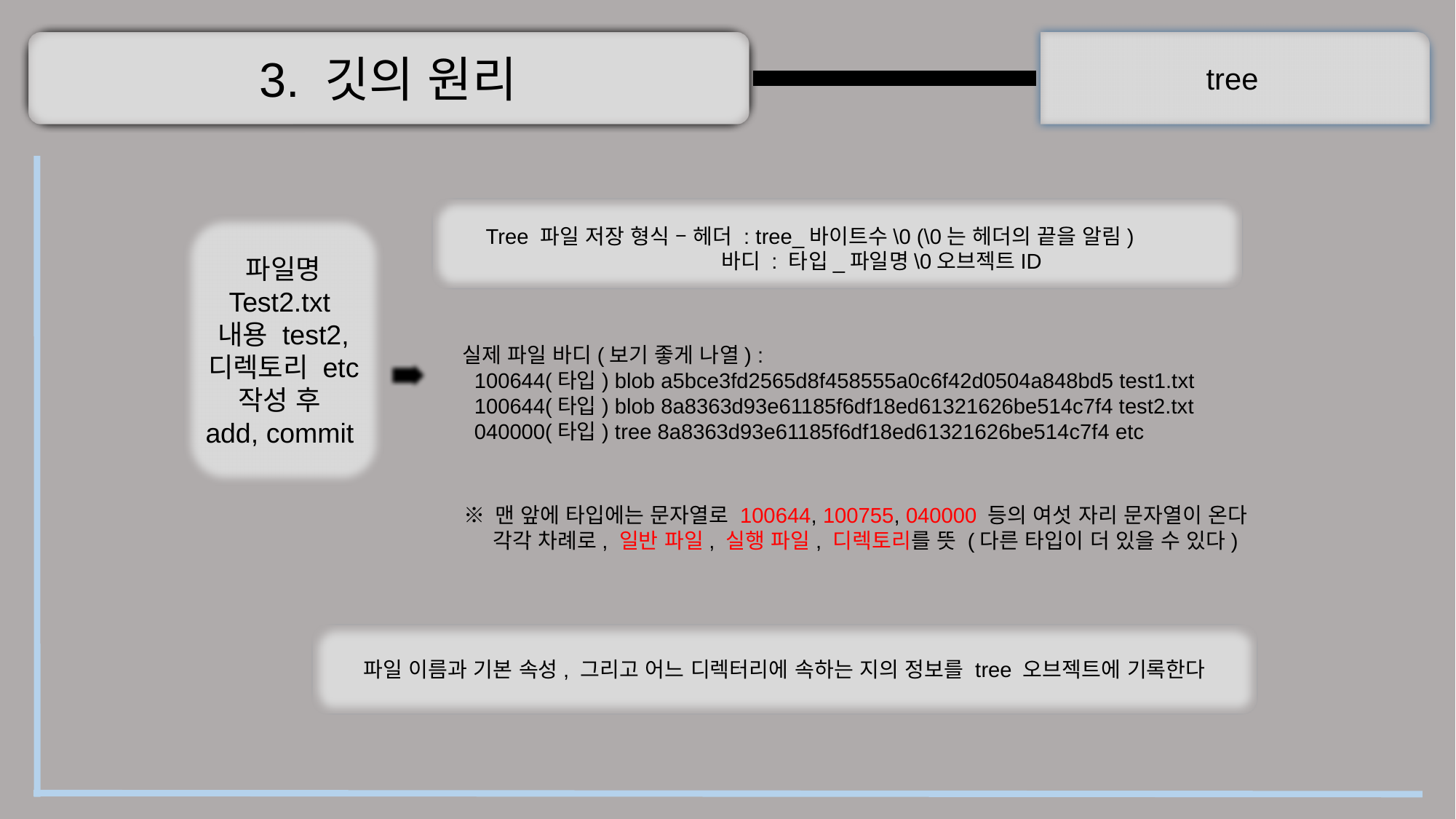

3. 깃의 원리
tree

파일명 Test2.txt
내용 test2,
디렉토리 etc
작성 후
add, commit
Tree 파일 저장 형식 – 헤더 : tree_바이트수\0 (\0는 헤더의 끝을 알림)
	        	  바디 : 타입_파일명\0오브젝트ID
실제 파일 바디(보기 좋게 나열) :
  100644(타입) blob a5bce3fd2565d8f458555a0c6f42d0504a848bd5 test1.txt
  100644(타입) blob 8a8363d93e61185f6df18ed61321626be514c7f4 test2.txt
  040000(타입) tree 8a8363d93e61185f6df18ed61321626be514c7f4 etc

※ 맨 앞에 타입에는 문자열로 100644, 100755, 040000 등의 여섯 자리 문자열이 온다
    각각 차례로, 일반 파일, 실행 파일, 디렉토리를 뜻 (다른 타입이 더 있을 수 있다)
파일 이름과 기본 속성, 그리고 어느 디렉터리에 속하는 지의 정보를 tree 오브젝트에 기록한다